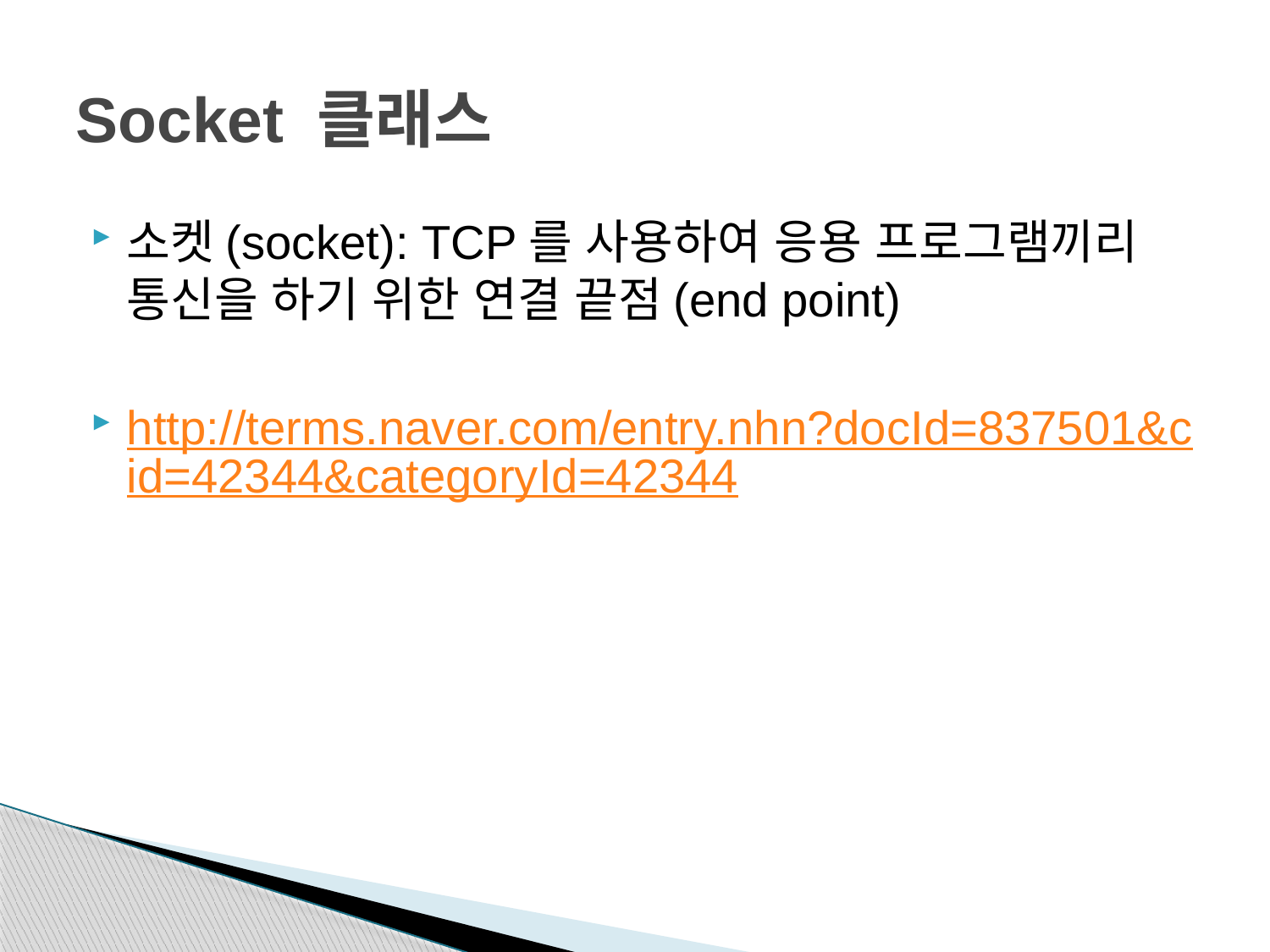

# Socket 클래스
소켓(socket): TCP를 사용하여 응용 프로그램끼리 통신을 하기 위한 연결 끝점(end point)

http://terms.naver.com/entry.nhn?docId=837501&cid=42344&categoryId=42344